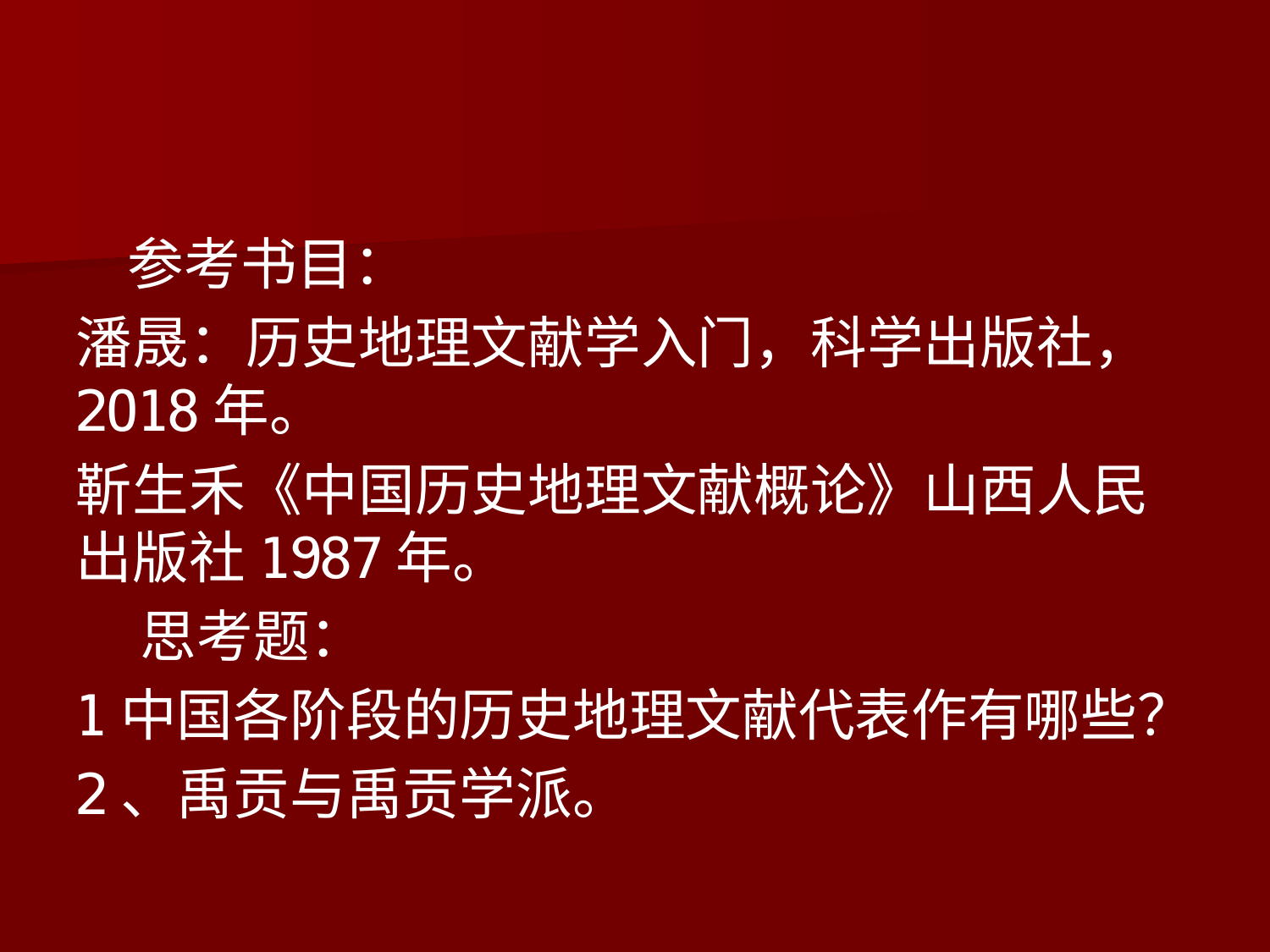

#
   参考书目：
潘晟：历史地理文献学入门，科学出版社，2018年。
靳生禾《中国历史地理文献概论》山西人民出版社1987年。
    思考题：
1中国各阶段的历史地理文献代表作有哪些？
2、禹贡与禹贡学派。